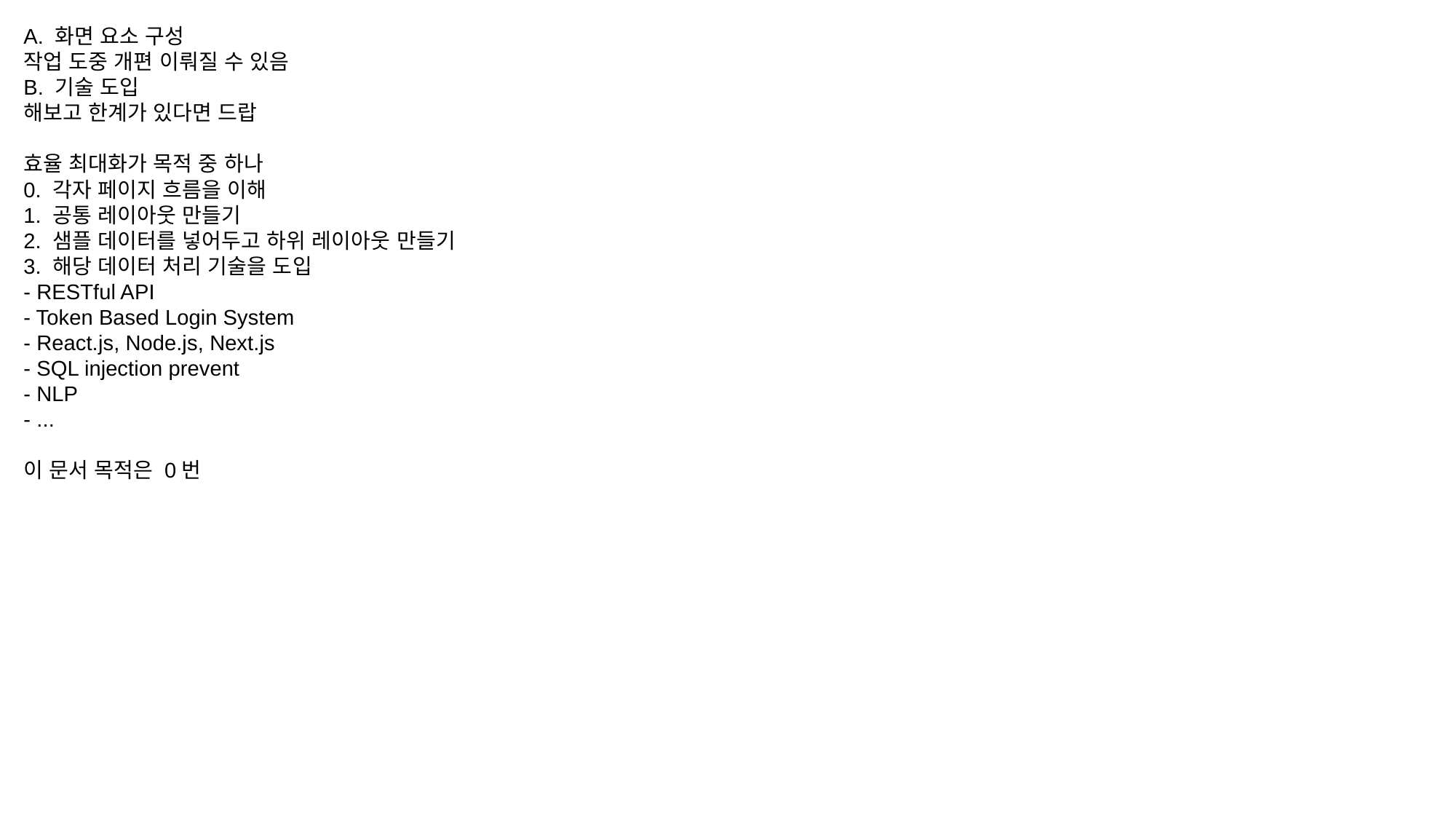

# A. 화면 요소 구성 작업 도중 개편 이뤄질 수 있음 B. 기술 도입 해보고 한계가 있다면 드랍 효율 최대화가 목적 중 하나 0. 각자 페이지 흐름을 이해 1. 공통 레이아웃 만들기 2. 샘플 데이터를 넣어두고 하위 레이아웃 만들기 3. 해당 데이터 처리 기술을 도입 - RESTful API - Token Based Login System - React.js, Node.js, Next.js - SQL injection prevent - NLP - ... 이 문서 목적은 0번